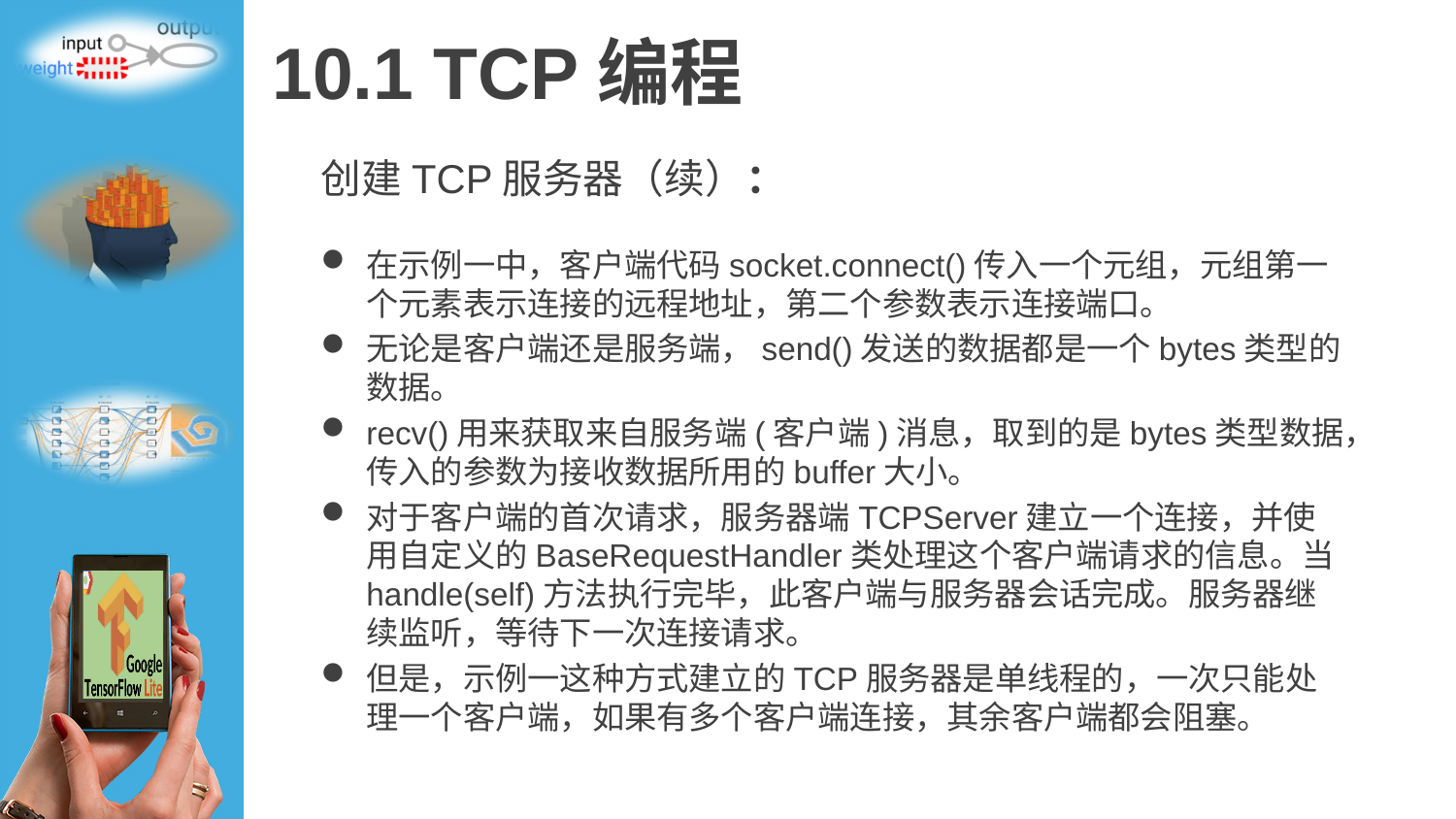

# 10.1 TCP编程
创建TCP服务器（续）：
在示例一中，客户端代码socket.connect()传入一个元组，元组第一个元素表示连接的远程地址，第二个参数表示连接端口。
无论是客户端还是服务端，send()发送的数据都是一个bytes类型的数据。
recv()用来获取来自服务端(客户端)消息，取到的是bytes类型数据，传入的参数为接收数据所用的buffer大小。
对于客户端的首次请求，服务器端TCPServer建立一个连接，并使用自定义的BaseRequestHandler类处理这个客户端请求的信息。当handle(self)方法执行完毕，此客户端与服务器会话完成。服务器继续监听，等待下一次连接请求。
但是，示例一这种方式建立的TCP服务器是单线程的，一次只能处理一个客户端，如果有多个客户端连接，其余客户端都会阻塞。